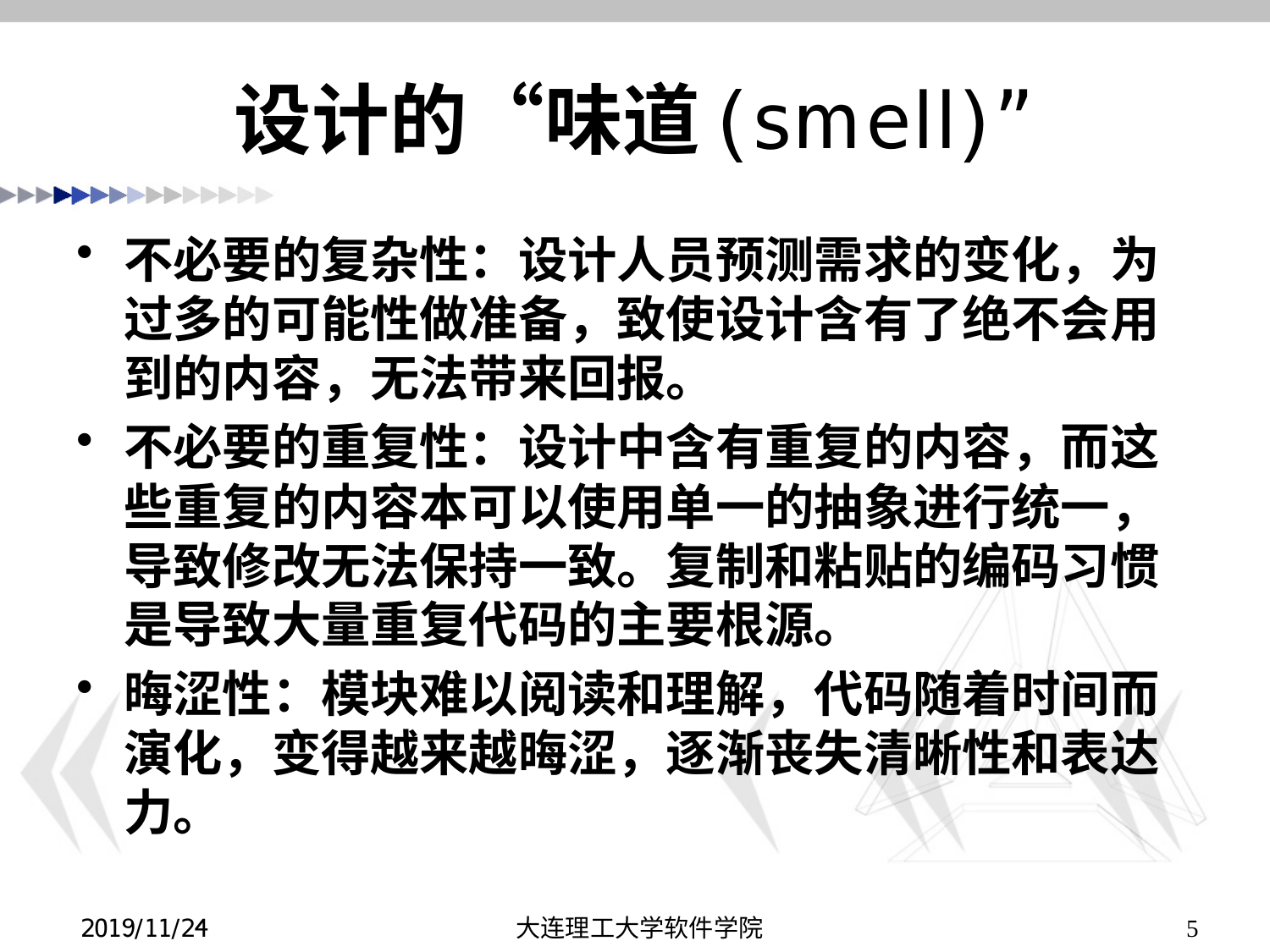

# 设计的“味道(smell)”
不必要的复杂性：设计人员预测需求的变化，为过多的可能性做准备，致使设计含有了绝不会用到的内容，无法带来回报。
不必要的重复性：设计中含有重复的内容，而这些重复的内容本可以使用单一的抽象进行统一，导致修改无法保持一致。复制和粘贴的编码习惯是导致大量重复代码的主要根源。
晦涩性：模块难以阅读和理解，代码随着时间而演化，变得越来越晦涩，逐渐丧失清晰性和表达力。
2019/11/24
大连理工大学软件学院
5